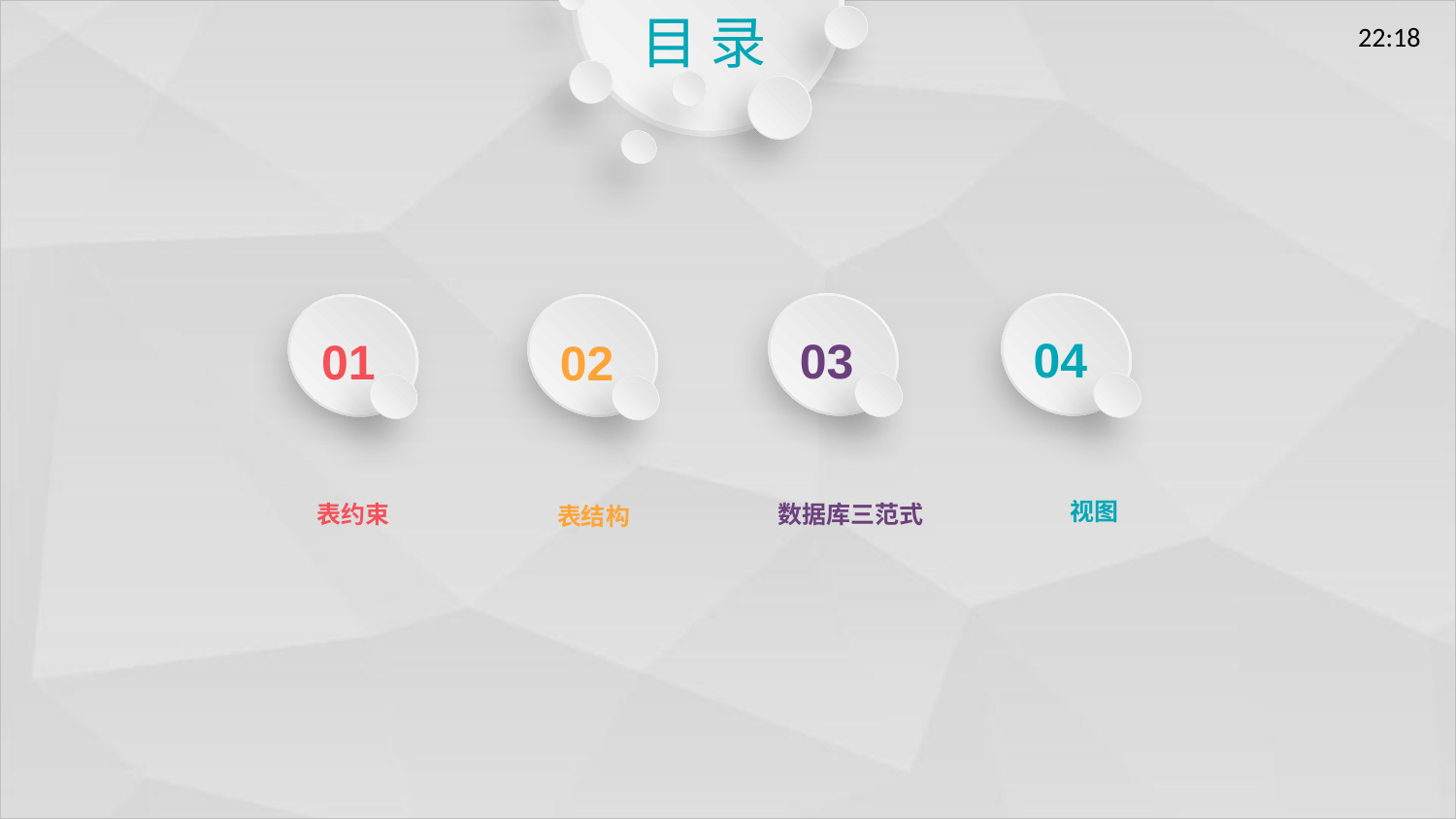

目 录

03

04

01

02

视图

表约束

数据库三范式

表结构